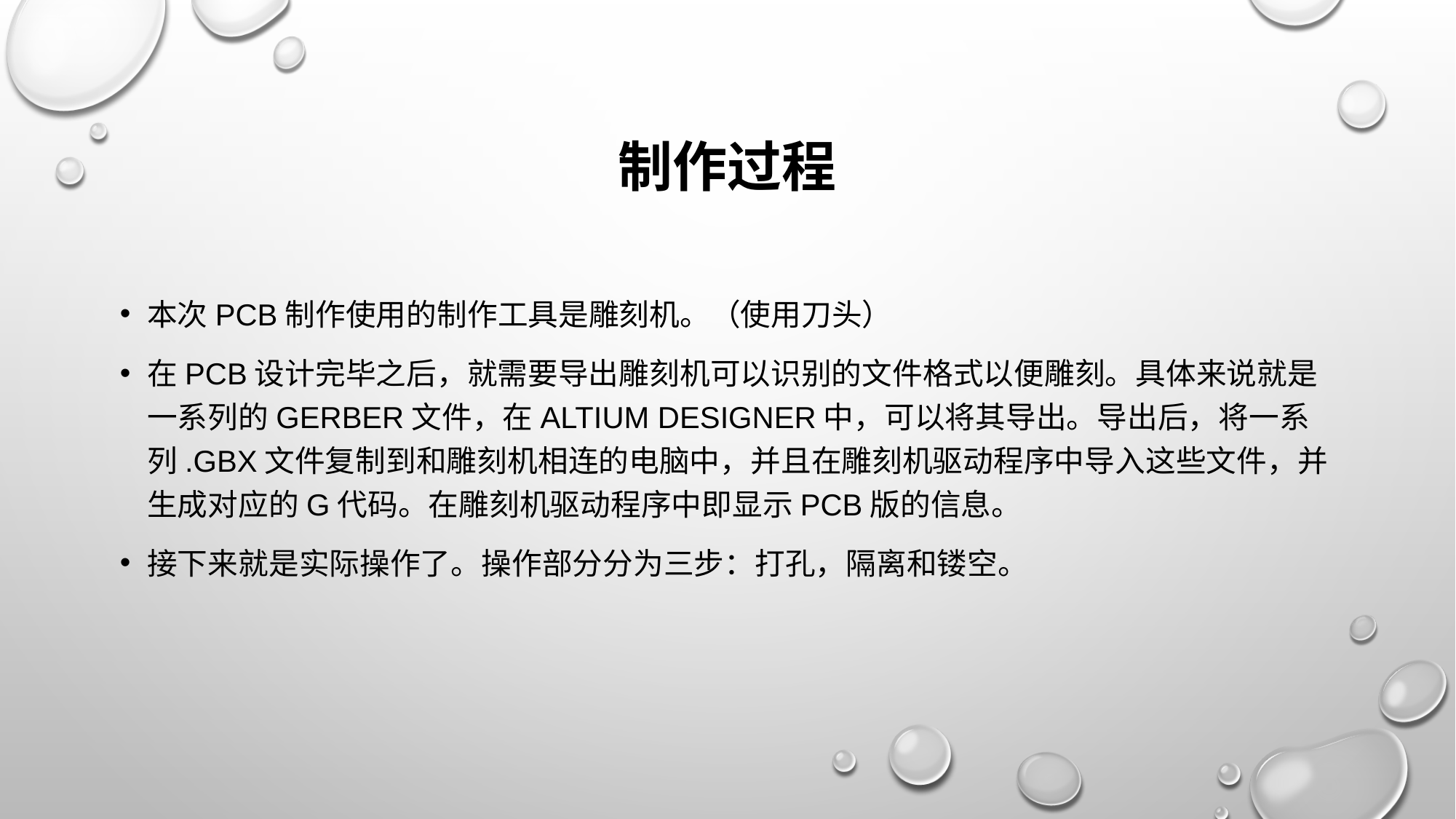

# 制作过程
本次PCB制作使用的制作工具是雕刻机。（使用刀头）
在PCB设计完毕之后，就需要导出雕刻机可以识别的文件格式以便雕刻。具体来说就是一系列的Gerber文件，在Altium Designer中，可以将其导出。导出后，将一系列.GBx文件复制到和雕刻机相连的电脑中，并且在雕刻机驱动程序中导入这些文件，并生成对应的G代码。在雕刻机驱动程序中即显示PCB版的信息。
接下来就是实际操作了。操作部分分为三步：打孔，隔离和镂空。